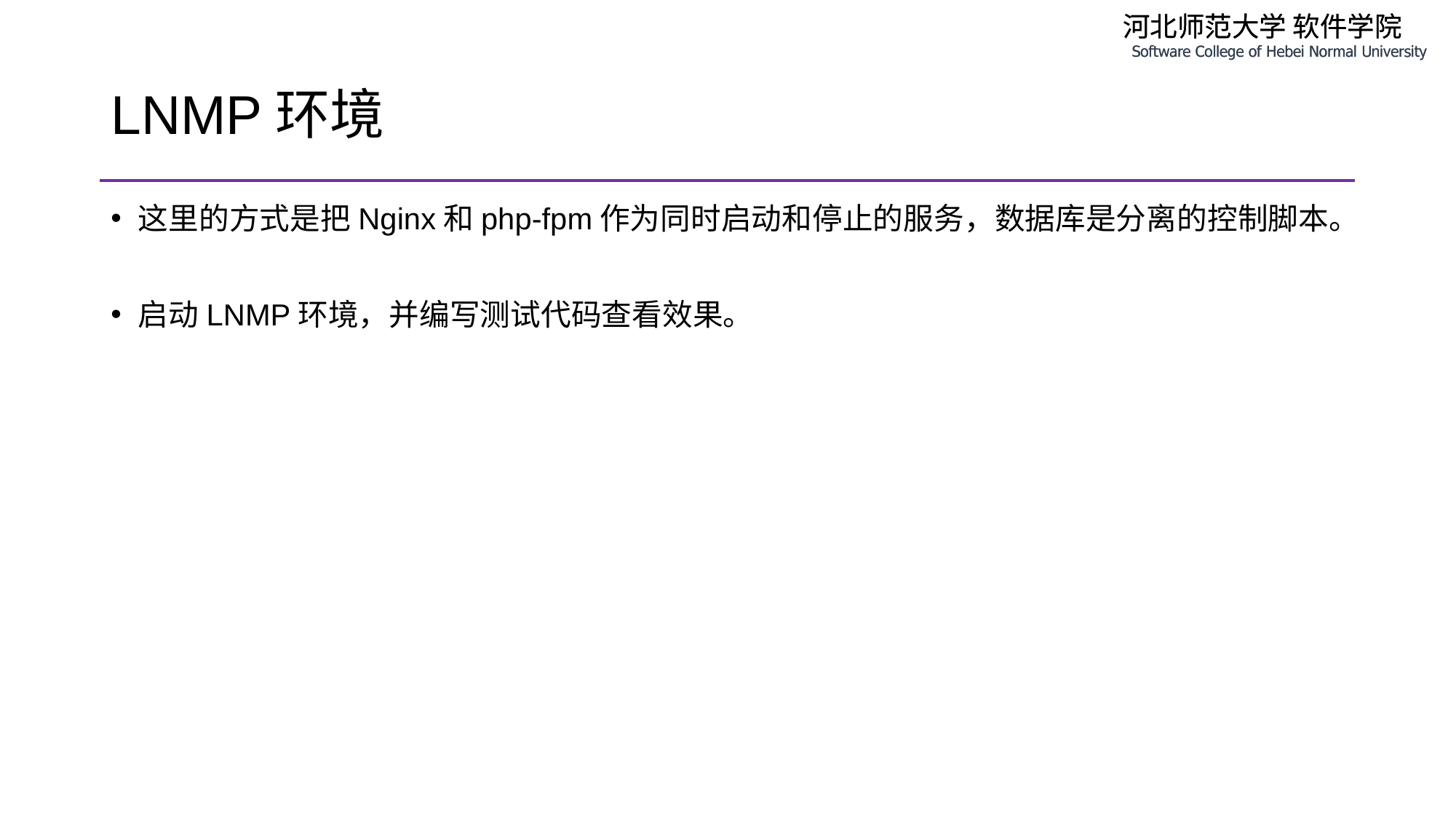

# LNMP环境
这里的方式是把Nginx和php-fpm作为同时启动和停止的服务，数据库是分离的控制脚本。

启动LNMP环境，并编写测试代码查看效果。